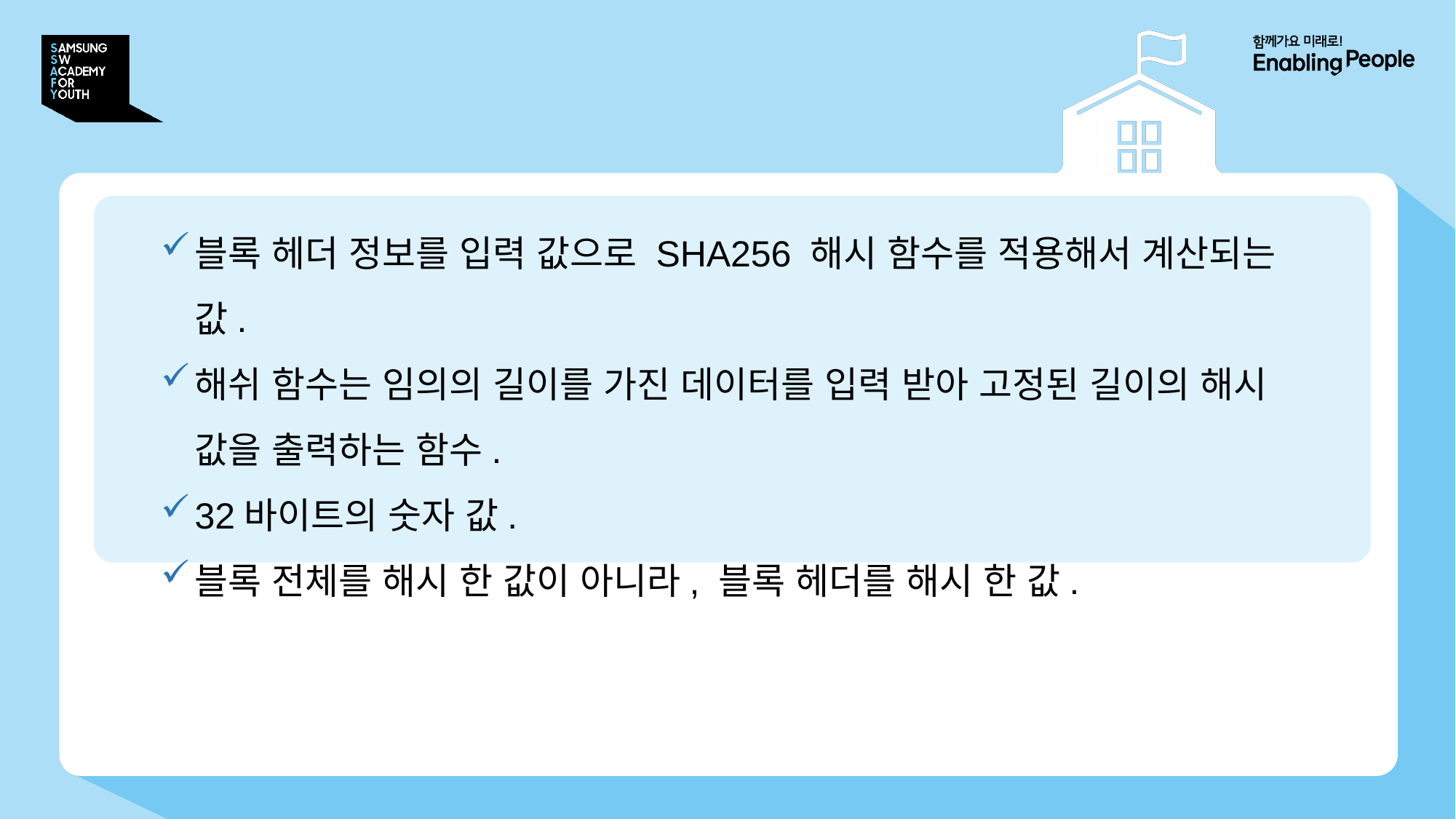

# 블록 해시

블록 헤더 정보를 입력 값으로 SHA256 해시 함수를 적용해서 계산되는 값.
해쉬 함수는 임의의 길이를 가진 데이터를 입력 받아 고정된 길이의 해시 값을 출력하는 함수.
32바이트의 숫자 값.
블록 전체를 해시 한 값이 아니라, 블록 헤더를 해시 한 값.